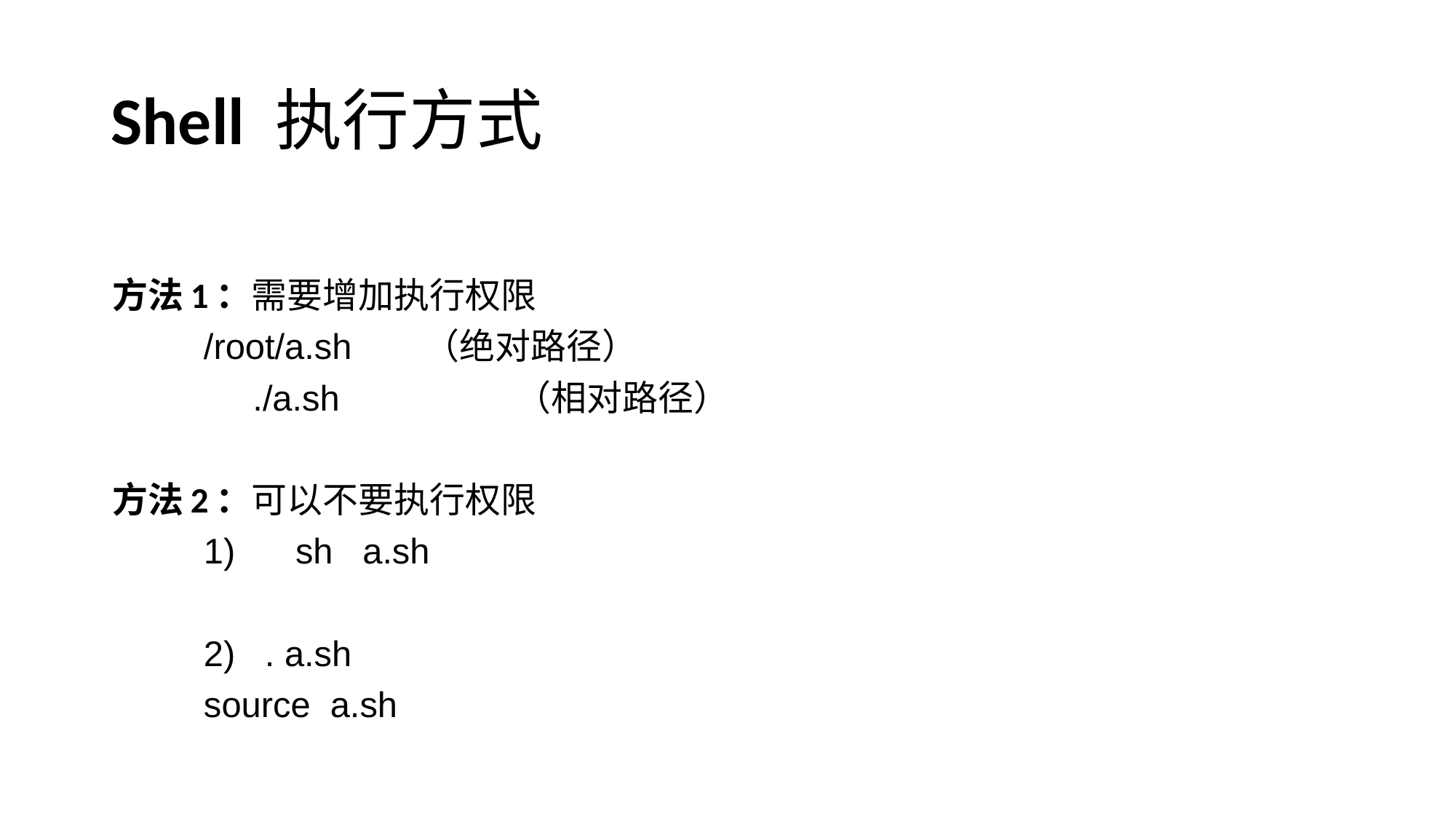

# Shell 执行方式

方法1：需要增加执行权限
		/root/a.sh		   （绝对路径）
	     ./a.sh	 	   （相对路径）

方法2：可以不要执行权限
	1)	sh   a.sh

	2)   . a.sh
		source  a.sh